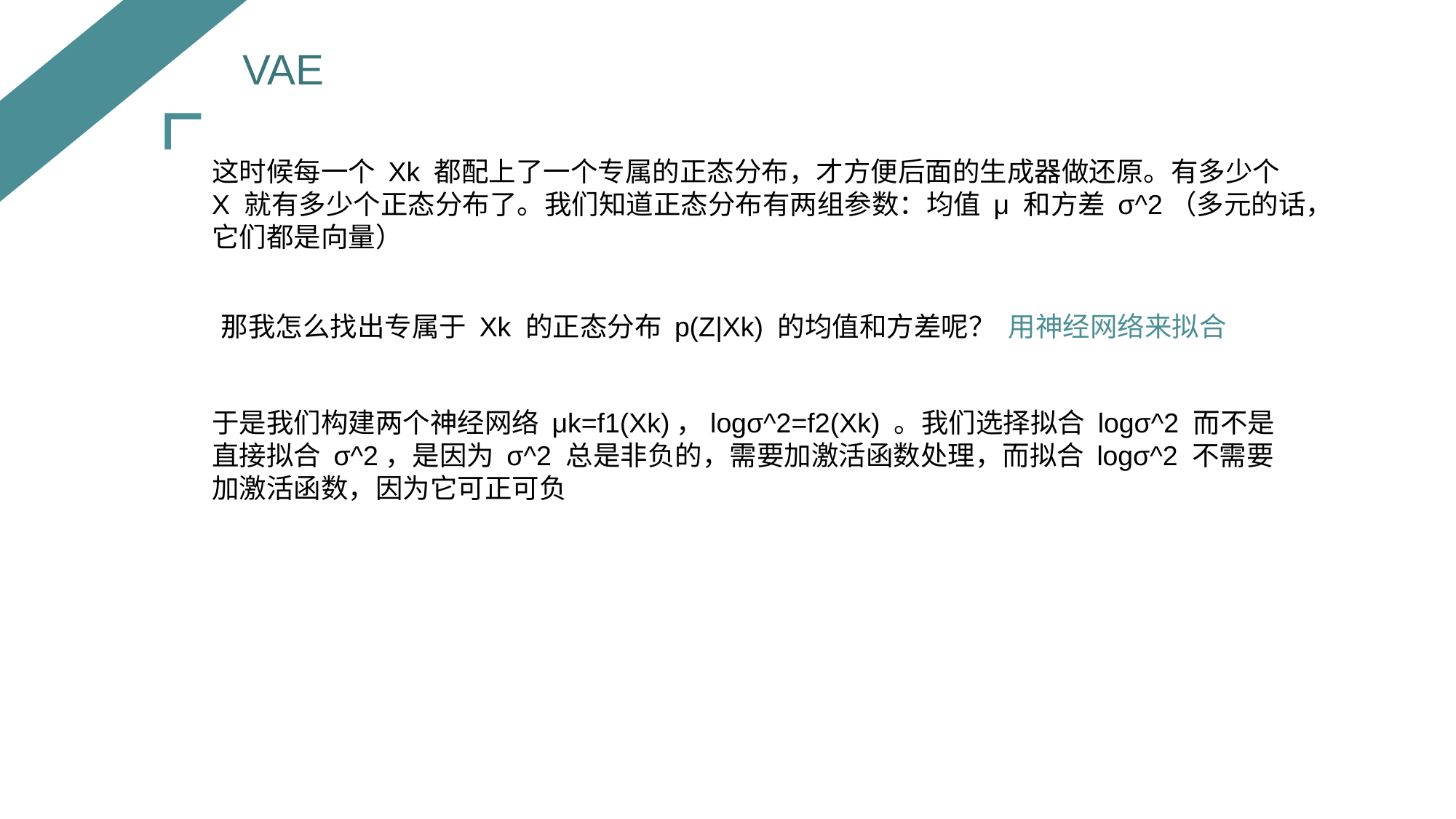

VAE

这时候每一个 Xk 都配上了一个专属的正态分布，才方便后面的生成器做还原。有多少个 X 就有多少个正态分布了。我们知道正态分布有两组参数：均值 μ 和方差 σ^2（多元的话，它们都是向量）
那我怎么找出专属于 Xk 的正态分布 p(Z|Xk) 的均值和方差呢？  用神经网络来拟合
于是我们构建两个神经网络 μk=f1(Xk)，logσ^2=f2(Xk) 。我们选择拟合 logσ^2 而不是直接拟合 σ^2，是因为 σ^2 总是非负的，需要加激活函数处理，而拟合 logσ^2 不需要加激活函数，因为它可正可负